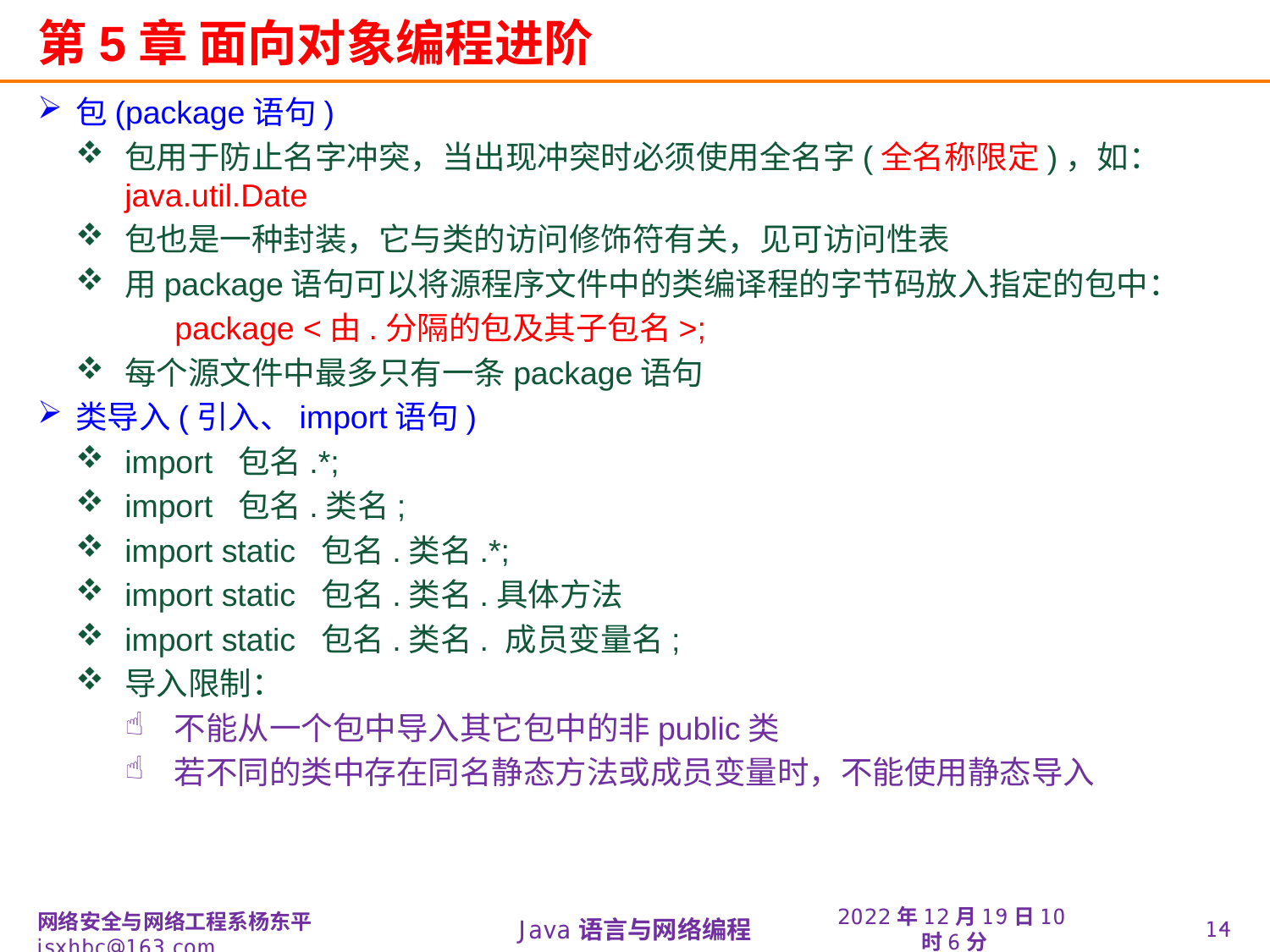

# 第5章 面向对象编程进阶
包(package语句)
包用于防止名字冲突，当出现冲突时必须使用全名字(全名称限定)，如：java.util.Date
包也是一种封装，它与类的访问修饰符有关，见可访问性表
用package语句可以将源程序文件中的类编译程的字节码放入指定的包中：
package <由.分隔的包及其子包名>;
每个源文件中最多只有一条package语句
类导入(引入、import语句)
import  包名.*;
import  包名.类名;
import static  包名.类名.*;
import static  包名.类名.具体方法
import static  包名.类名. 成员变量名;
导入限制：
不能从一个包中导入其它包中的非public类
若不同的类中存在同名静态方法或成员变量时，不能使用静态导入